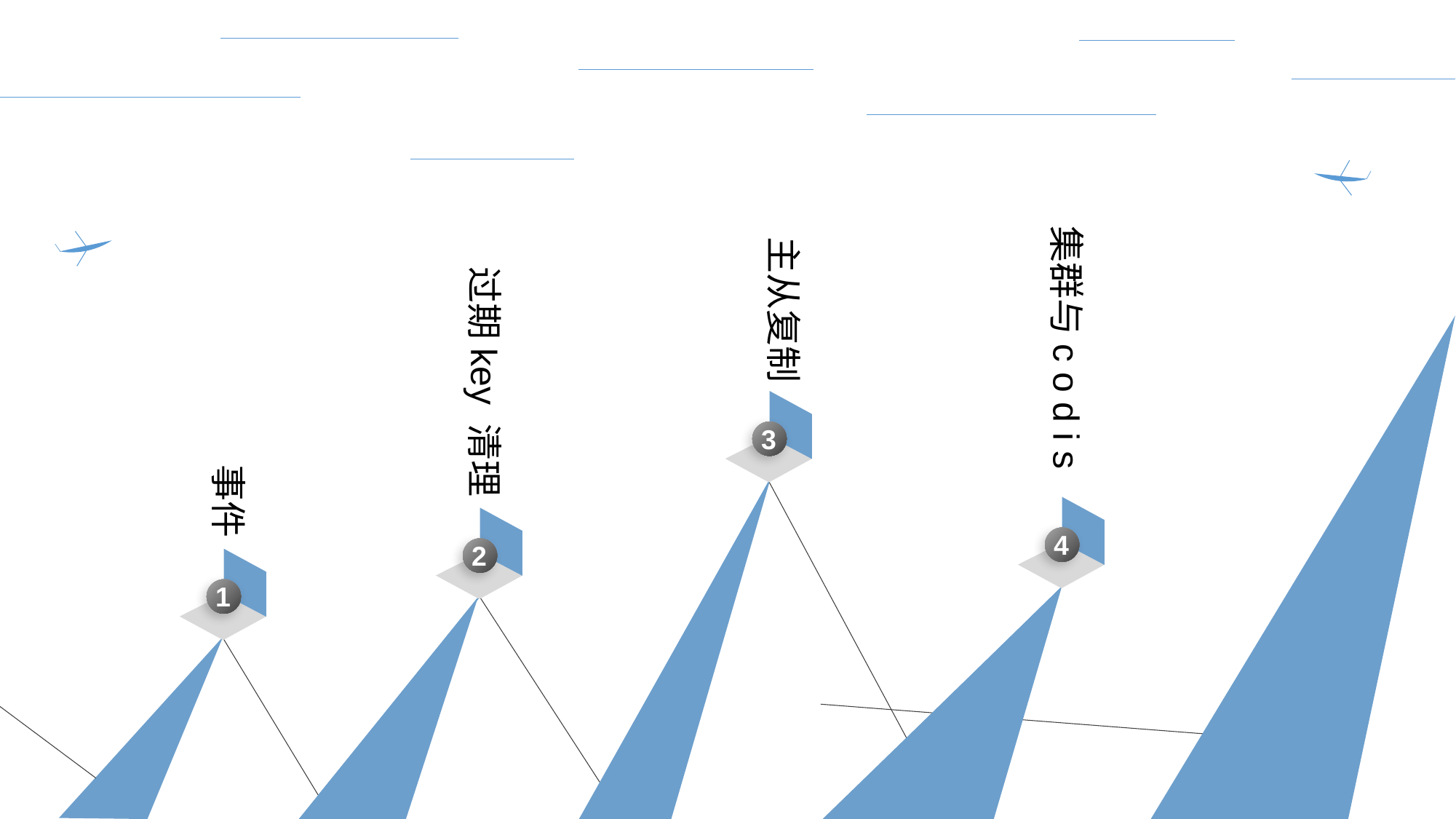

集群与c o d i s
主从复制
过期key 清理

3

事件

4

2

1